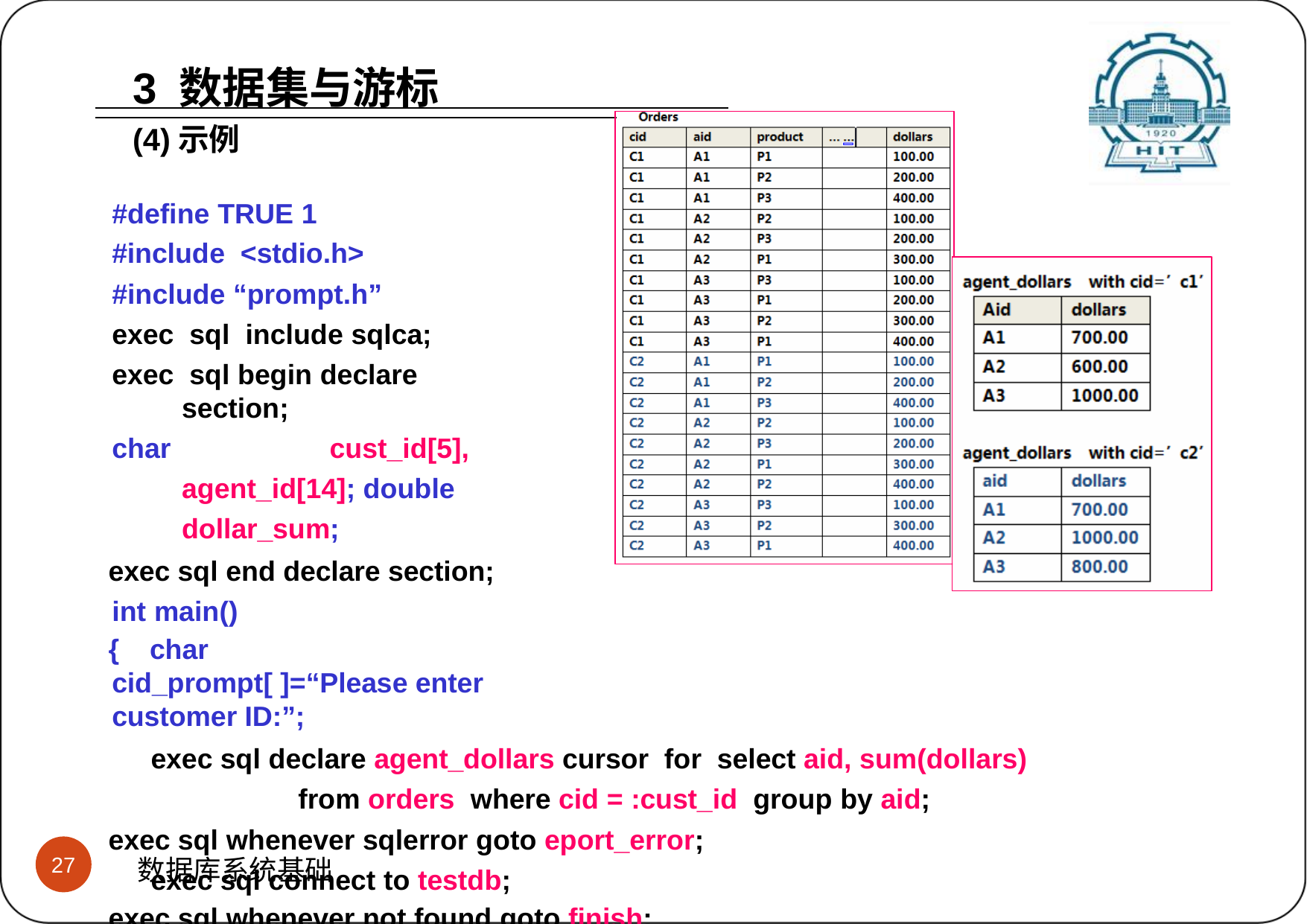

# 3 数据集与游标
(4)示例

#define TRUE 1
#include  <stdio.h>
#include “prompt.h” exec  sql  include sqlca;
exec  sql begin declare section;
char	cust_id[5], agent_id[14]; double dollar_sum;
exec sql end declare section; int main()
{	char  cid_prompt[ ]=“Please enter customer ID:”;
exec sql declare agent_dollars cursor  for  select aid, sum(dollars) from orders  where cid = :cust_id  group by aid;
exec sql whenever sqlerror goto eport_error; exec sql connect to testdb;
exec sql whenever not found goto finish;